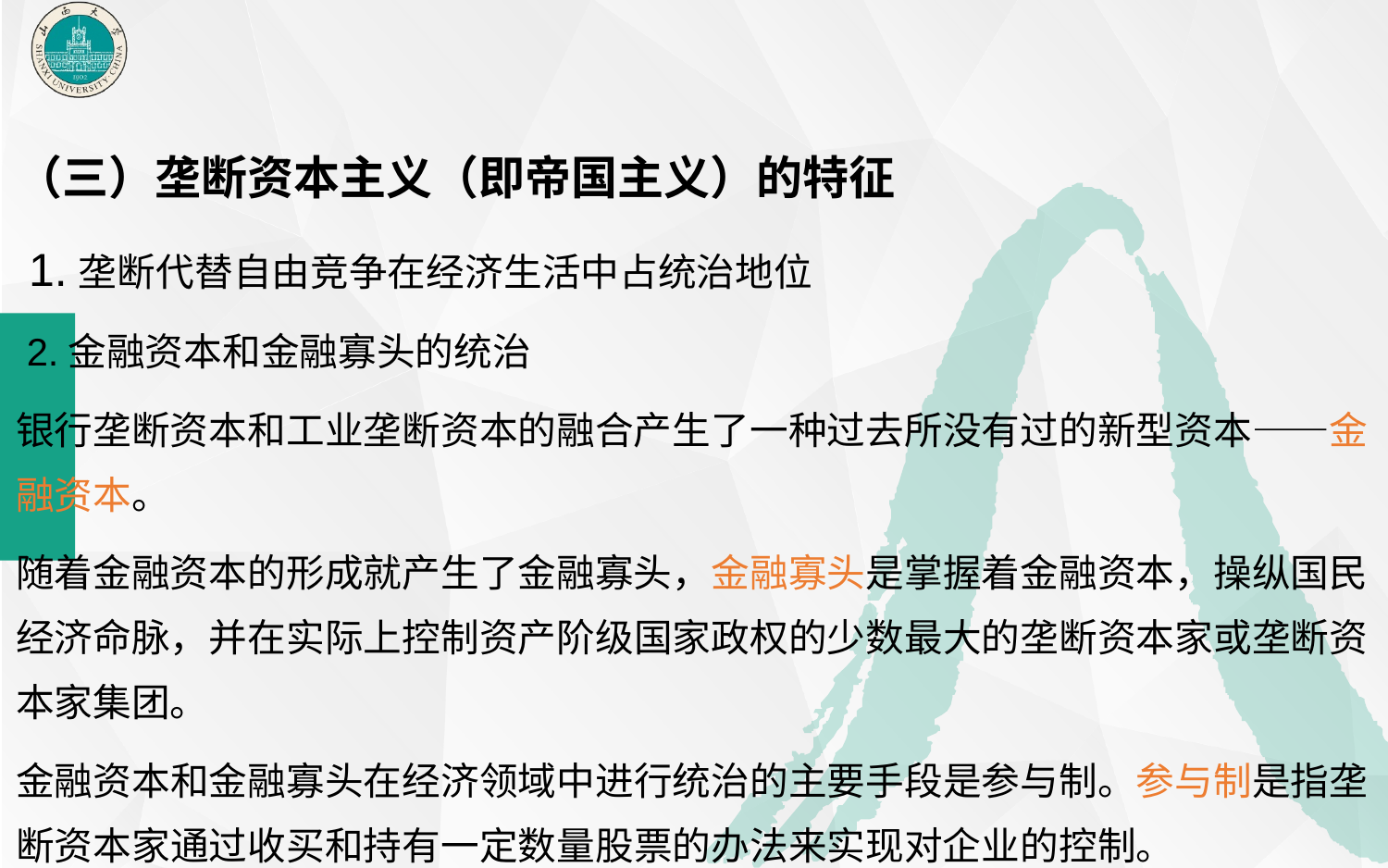

（三）垄断资本主义（即帝国主义）的特征
 1.垄断代替自由竞争在经济生活中占统治地位
 2.金融资本和金融寡头的统治
银行垄断资本和工业垄断资本的融合产生了一种过去所没有过的新型资本——金融资本。
随着金融资本的形成就产生了金融寡头，金融寡头是掌握着金融资本，操纵国民经济命脉，并在实际上控制资产阶级国家政权的少数最大的垄断资本家或垄断资本家集团。
金融资本和金融寡头在经济领域中进行统治的主要手段是参与制。参与制是指垄断资本家通过收买和持有一定数量股票的办法来实现对企业的控制。